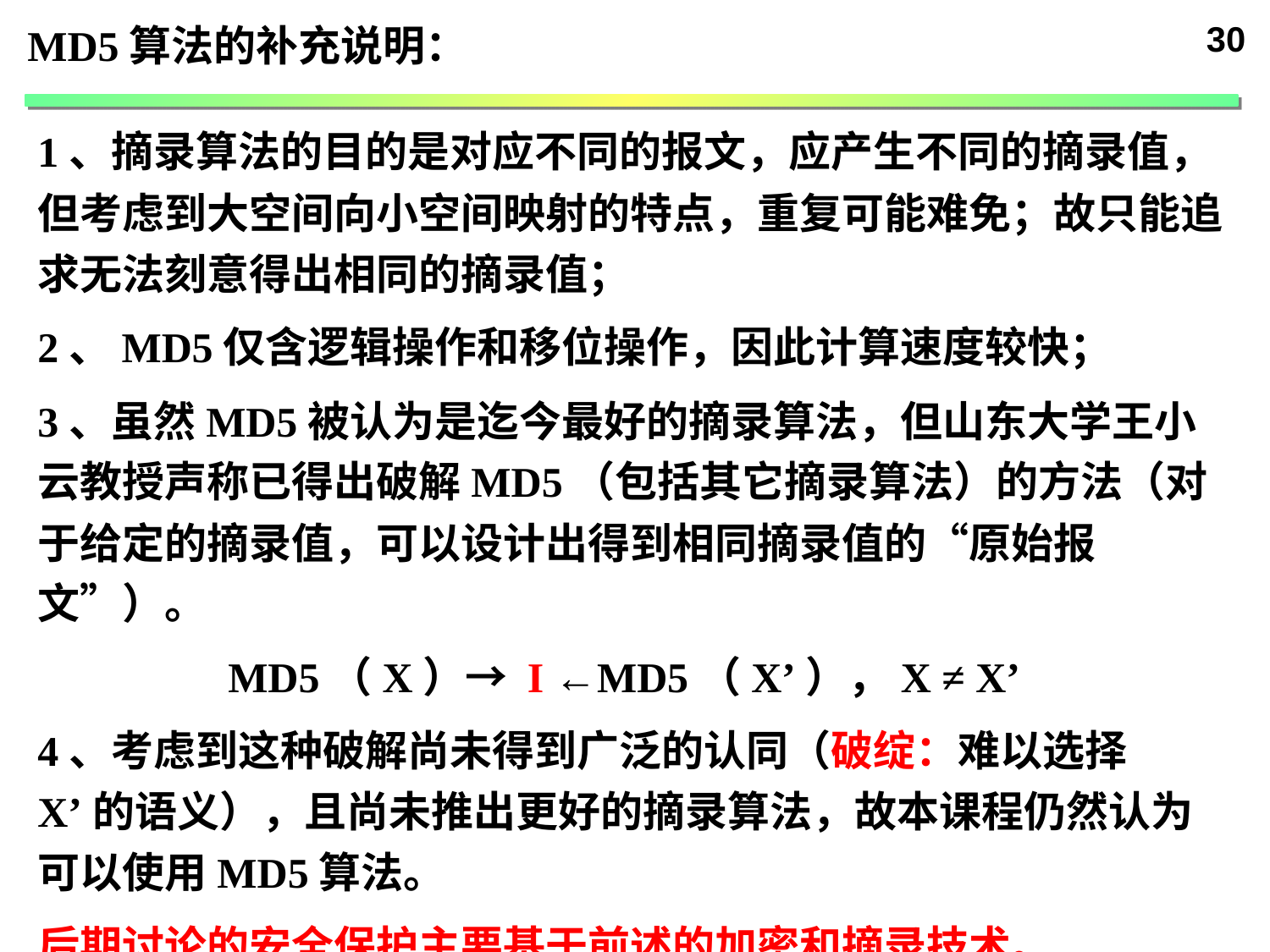

30
MD5算法的补充说明：

1、摘录算法的目的是对应不同的报文，应产生不同的摘录值，但考虑到大空间向小空间映射的特点，重复可能难免；故只能追求无法刻意得出相同的摘录值；
2、MD5仅含逻辑操作和移位操作，因此计算速度较快；
3、虽然MD5被认为是迄今最好的摘录算法，但山东大学王小云教授声称已得出破解MD5（包括其它摘录算法）的方法（对于给定的摘录值，可以设计出得到相同摘录值的“原始报文”）。
                  MD5（X）→ I ←MD5（X’），X ≠ X’
4、考虑到这种破解尚未得到广泛的认同（破绽：难以选择X’的语义），且尚未推出更好的摘录算法，故本课程仍然认为可以使用MD5算法。
后期讨论的安全保护主要基于前述的加密和摘录技术。